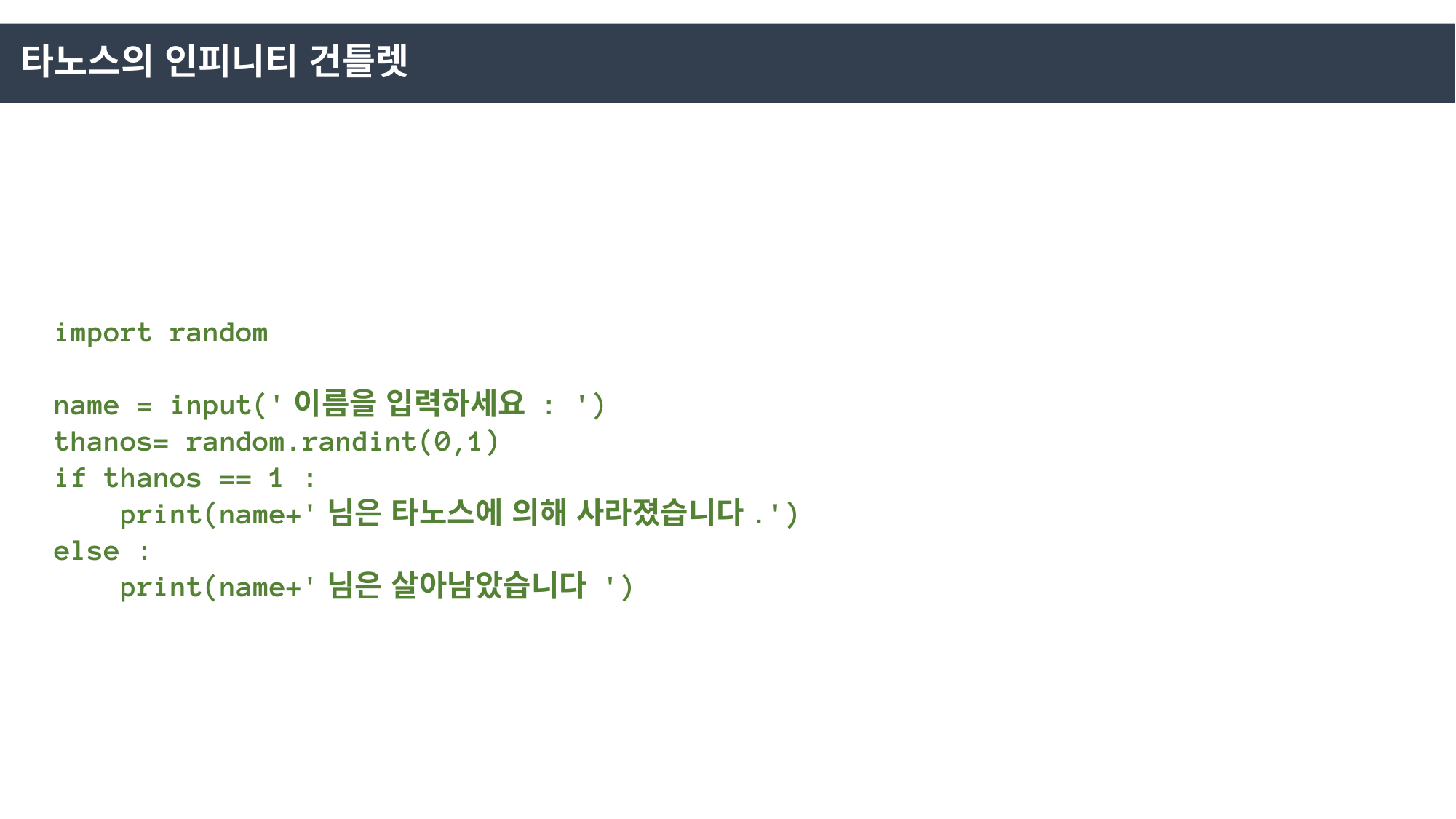

타노스의 인피니티 건틀렛

import random

name = input('이름을 입력하세요 : ')
thanos= random.randint(0,1)
if thanos == 1 :
    print(name+'님은 타노스에 의해 사라졌습니다.')
else :
    print(name+'님은 살아남았습니다 ')